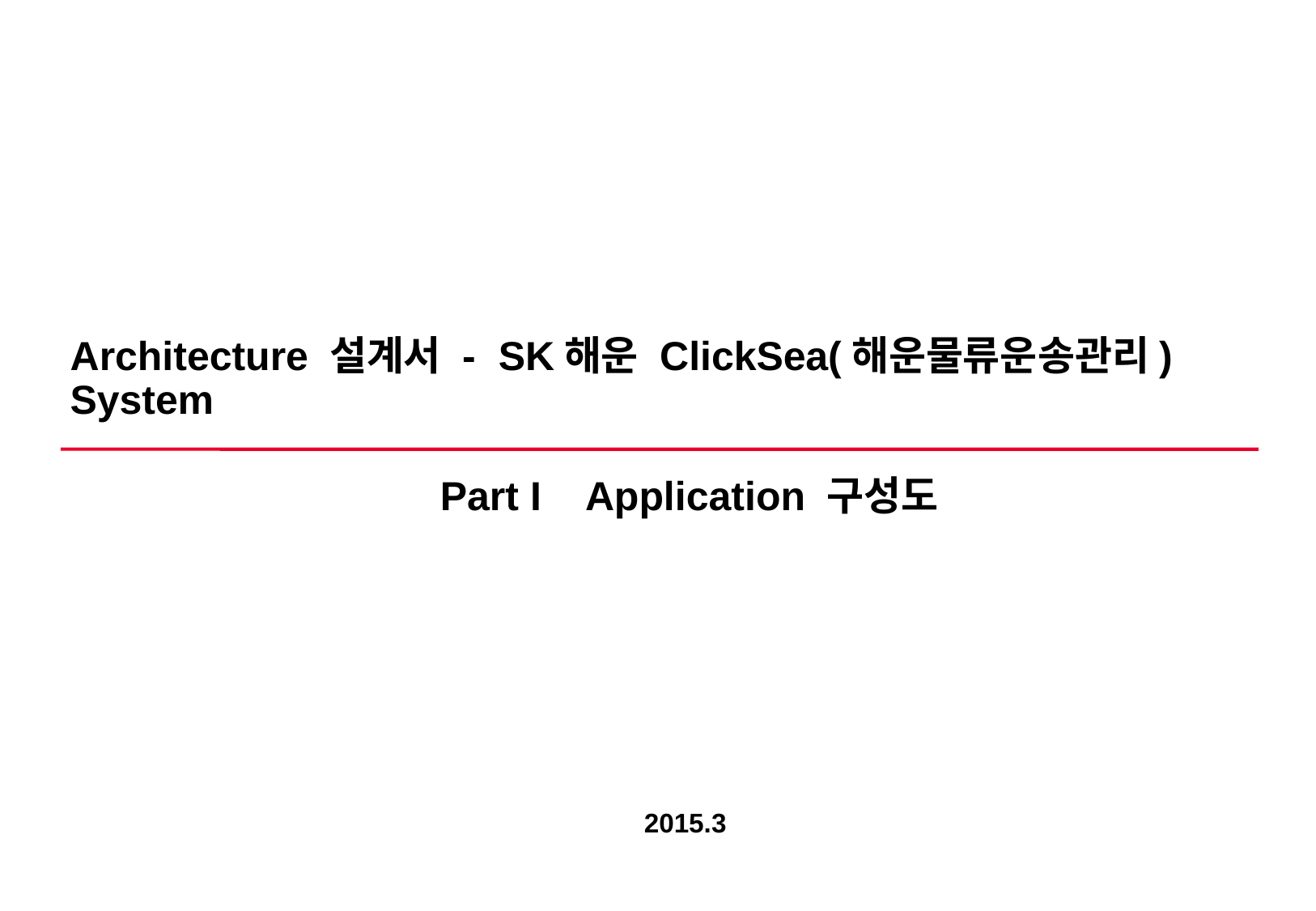

# Architecture 설계서 -  SK해운 ClickSea(해운물류운송관리) System
Part I    Application 구성도
2015.3